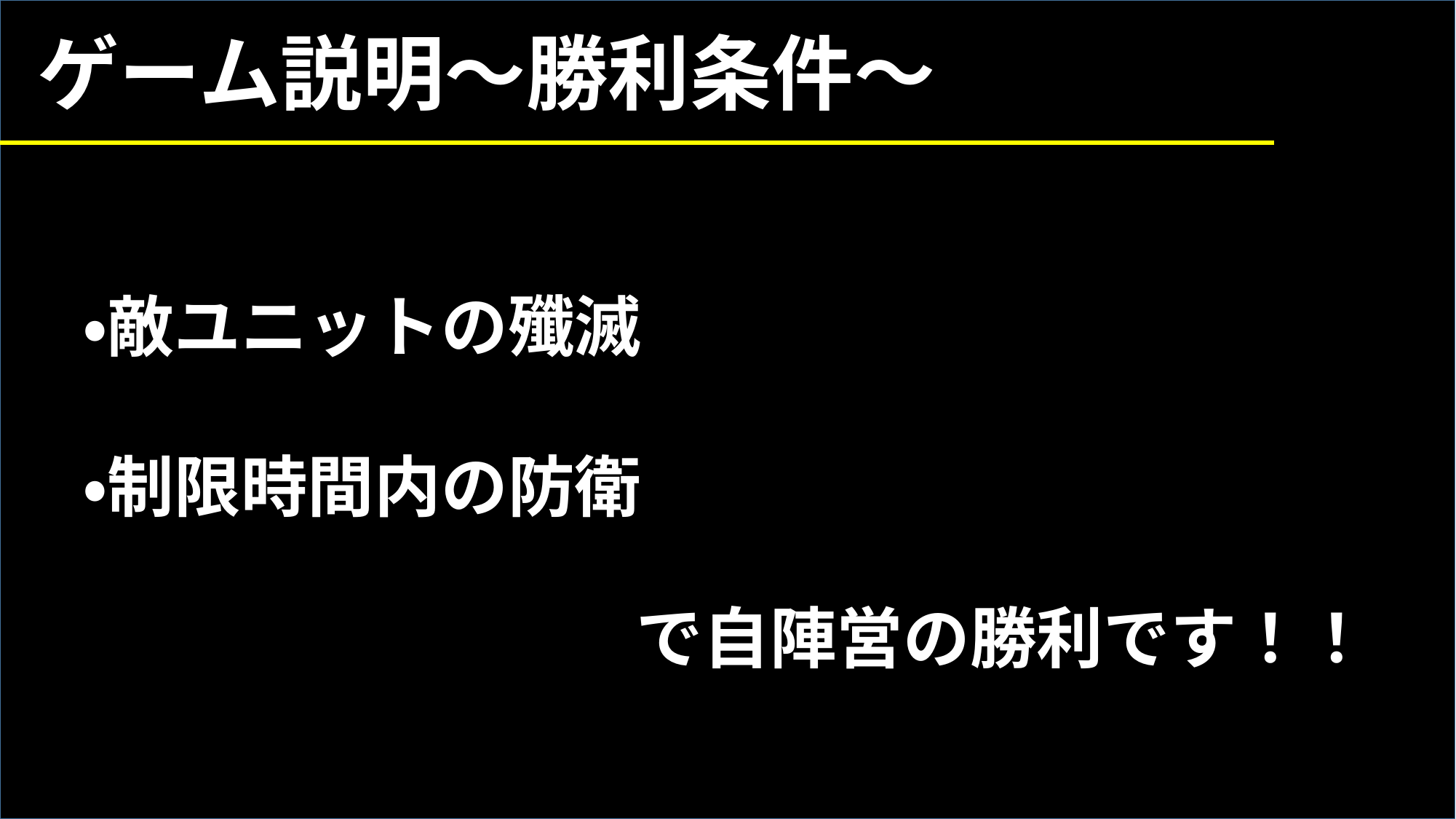

ゲーム説明～勝利条件～
・敵ユニットの殲滅
・制限時間内の防衛
で自陣営の勝利です！！